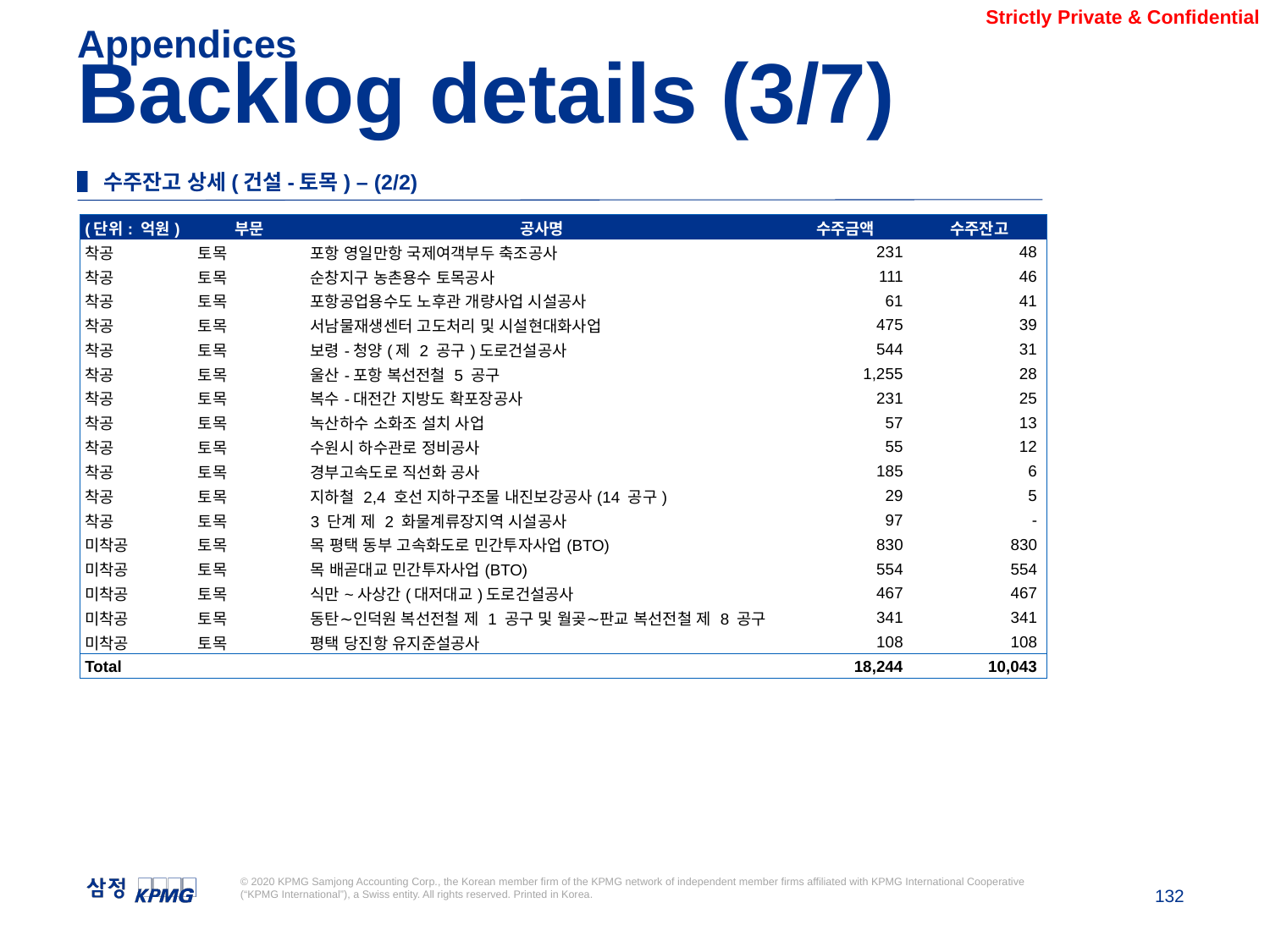

Appendices
Backlog details (3/7)
▌수주잔고 상세(건설-토목) – (2/2)

| (단위: 억원) | 부문 | 공사명 | 수주금액 | 수주잔고 |
| --- | --- | --- | --- | --- |
| 착공 | 토목 | 포항 영일만항 국제여객부두 축조공사 | 231 | 48 |
| 착공 | 토목 | 순창지구 농촌용수 토목공사 | 111 | 46 |
| 착공 | 토목 | 포항공업용수도 노후관 개량사업 시설공사 | 61 | 41 |
| 착공 | 토목 | 서남물재생센터 고도처리 및 시설현대화사업 | 475 | 39 |
| 착공 | 토목 | 보령-청양(제 2 공구)도로건설공사 | 544 | 31 |
| 착공 | 토목 | 울산-포항 복선전철 5 공구 | 1,255 | 28 |
| 착공 | 토목 | 복수-대전간 지방도 확포장공사 | 231 | 25 |
| 착공 | 토목 | 녹산하수 소화조 설치 사업 | 57 | 13 |
| 착공 | 토목 | 수원시 하수관로 정비공사 | 55 | 12 |
| 착공 | 토목 | 경부고속도로 직선화 공사 | 185 | 6 |
| 착공 | 토목 | 지하철 2,4 호선 지하구조물 내진보강공사(14 공구) | 29 | 5 |
| 착공 | 토목 | 3 단계 제 2 화물계류장지역 시설공사 | 97 | - |
| 미착공 | 토목 | 목 평택 동부 고속화도로 민간투자사업(BTO) | 830 | 830 |
| 미착공 | 토목 | 목 배곧대교 민간투자사업(BTO) | 554 | 554 |
| 미착공 | 토목 | 식만~사상간(대저대교)도로건설공사 | 467 | 467 |
| 미착공 | 토목 | 동탄∼인덕원 복선전철 제 1 공구 및 월곶∼판교 복선전철 제 8 공구 | 341 | 341 |
| 미착공 | 토목 | 평택 당진항 유지준설공사 | 108 | 108 |
| Total |  |  | 18,244 | 10,043 |